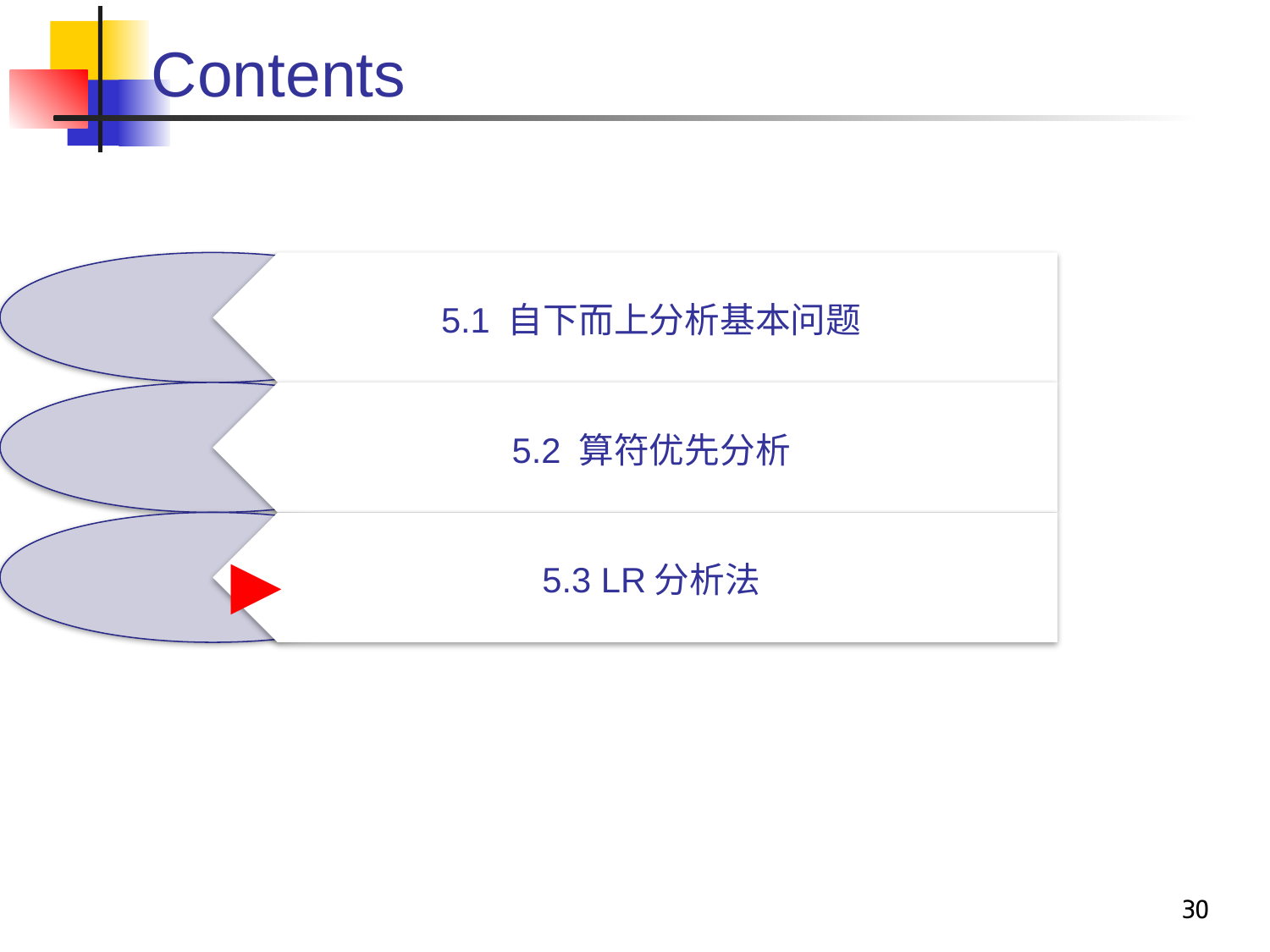

# Contents
5.1 自下而上分析基本问题
5.2 算符优先分析
5.3 LR分析法
►
30